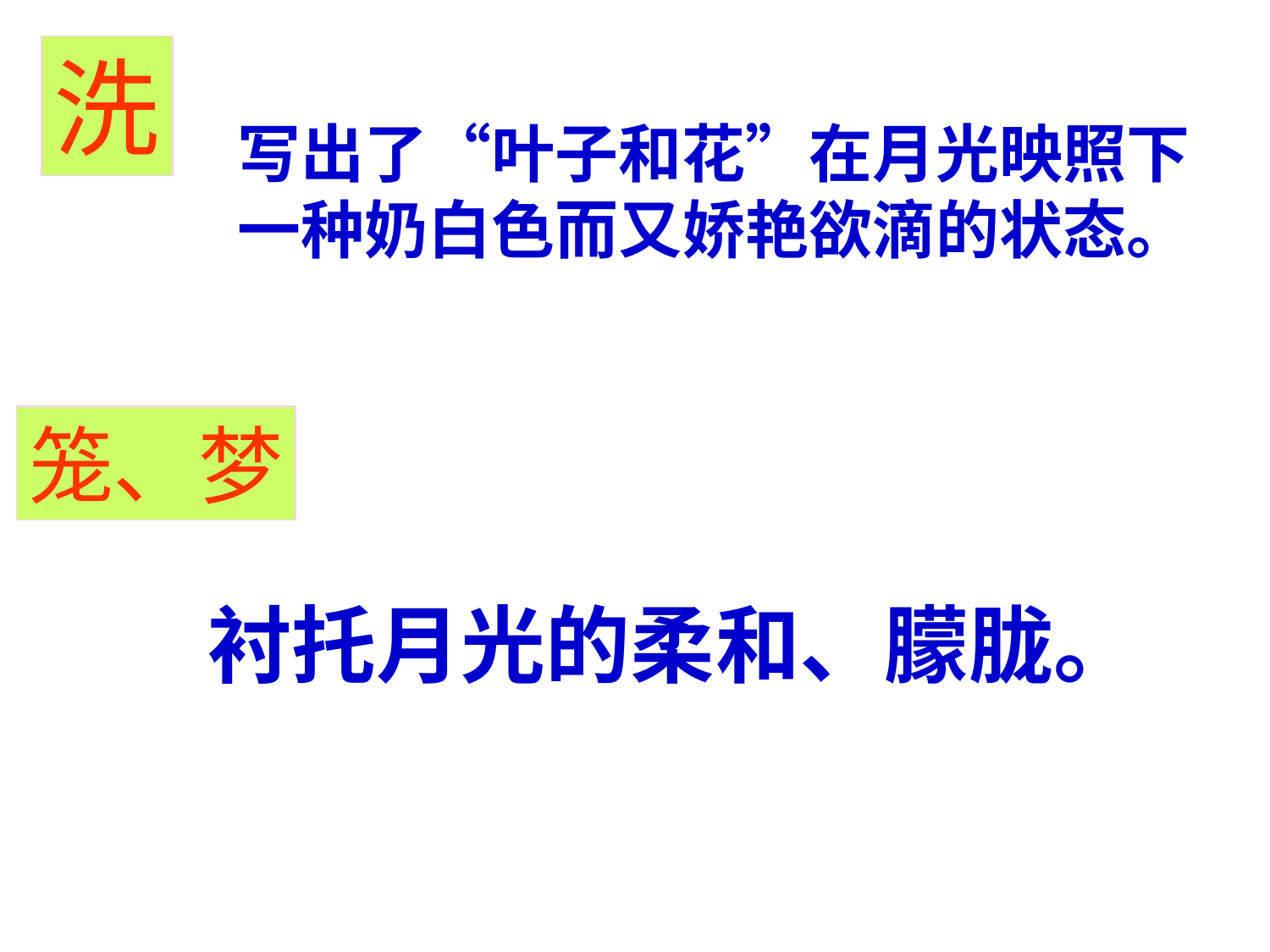

洗
写出了“叶子和花”在月光映照下一种奶白色而又娇艳欲滴的状态。
笼、梦
衬托月光的柔和、朦胧。